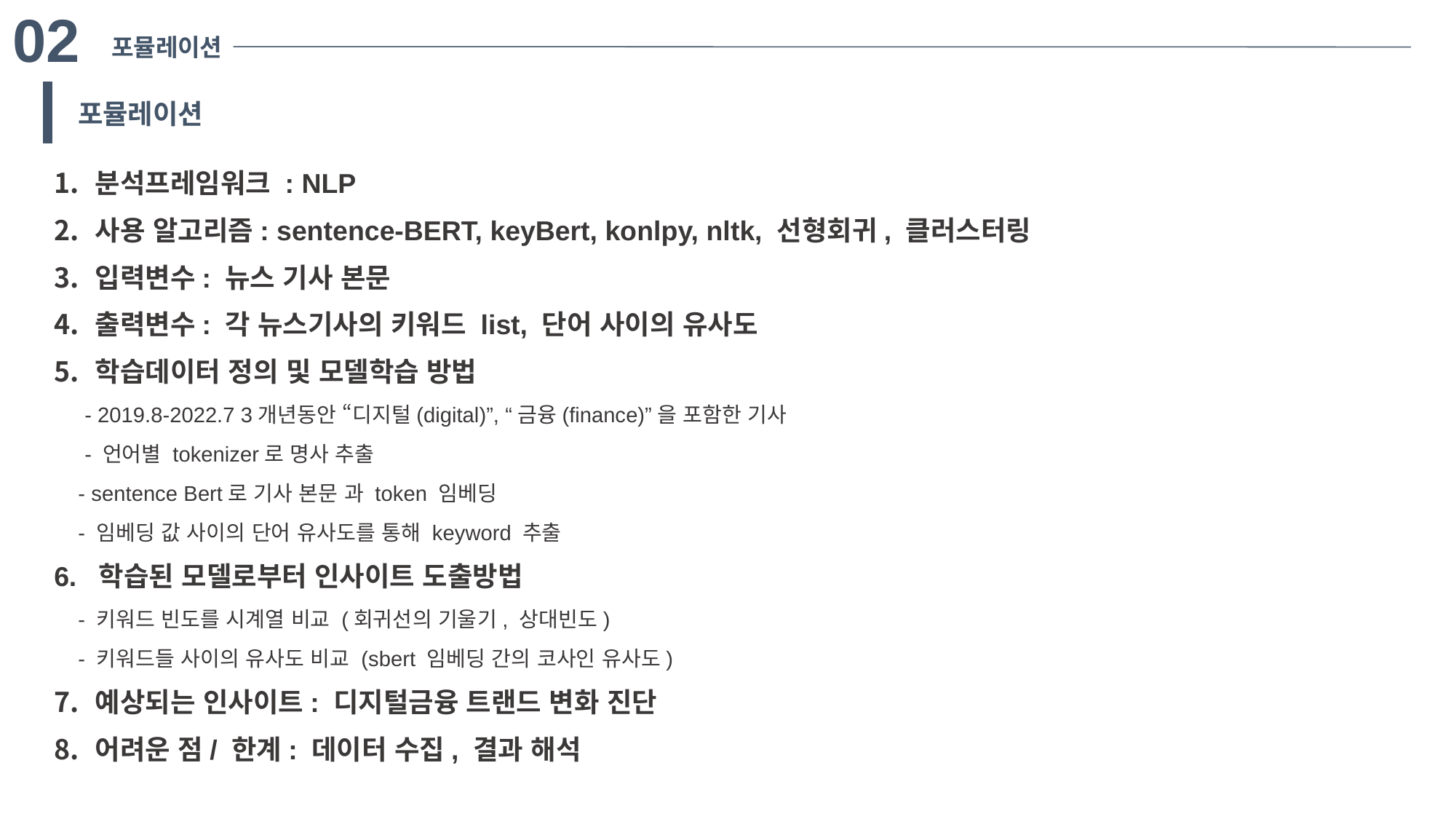

02
포뮬레이션

포뮬레이션

분석프레임워크 : NLP
사용 알고리즘: sentence-BERT, keyBert, konlpy, nltk, 선형회귀, 클러스터링
입력변수: 뉴스 기사 본문
출력변수: 각 뉴스기사의 키워드 list, 단어 사이의 유사도
학습데이터 정의 및 모델학습 방법
- 2019.8-2022.7 3개년동안 “디지털(digital)”, “금융(finance)”을 포함한 기사
- 언어별 tokenizer로 명사 추출
    - sentence Bert로 기사 본문 과 token 임베딩
    - 임베딩 값 사이의 단어 유사도를 통해 keyword 추출
6.  학습된 모델로부터 인사이트 도출방법
    - 키워드 빈도를 시계열 비교 (회귀선의 기울기, 상대빈도)
    - 키워드들 사이의 유사도 비교 (sbert 임베딩 간의 코사인 유사도)
예상되는 인사이트: 디지털금융 트랜드 변화 진단
어려운 점/ 한계: 데이터 수집, 결과 해석